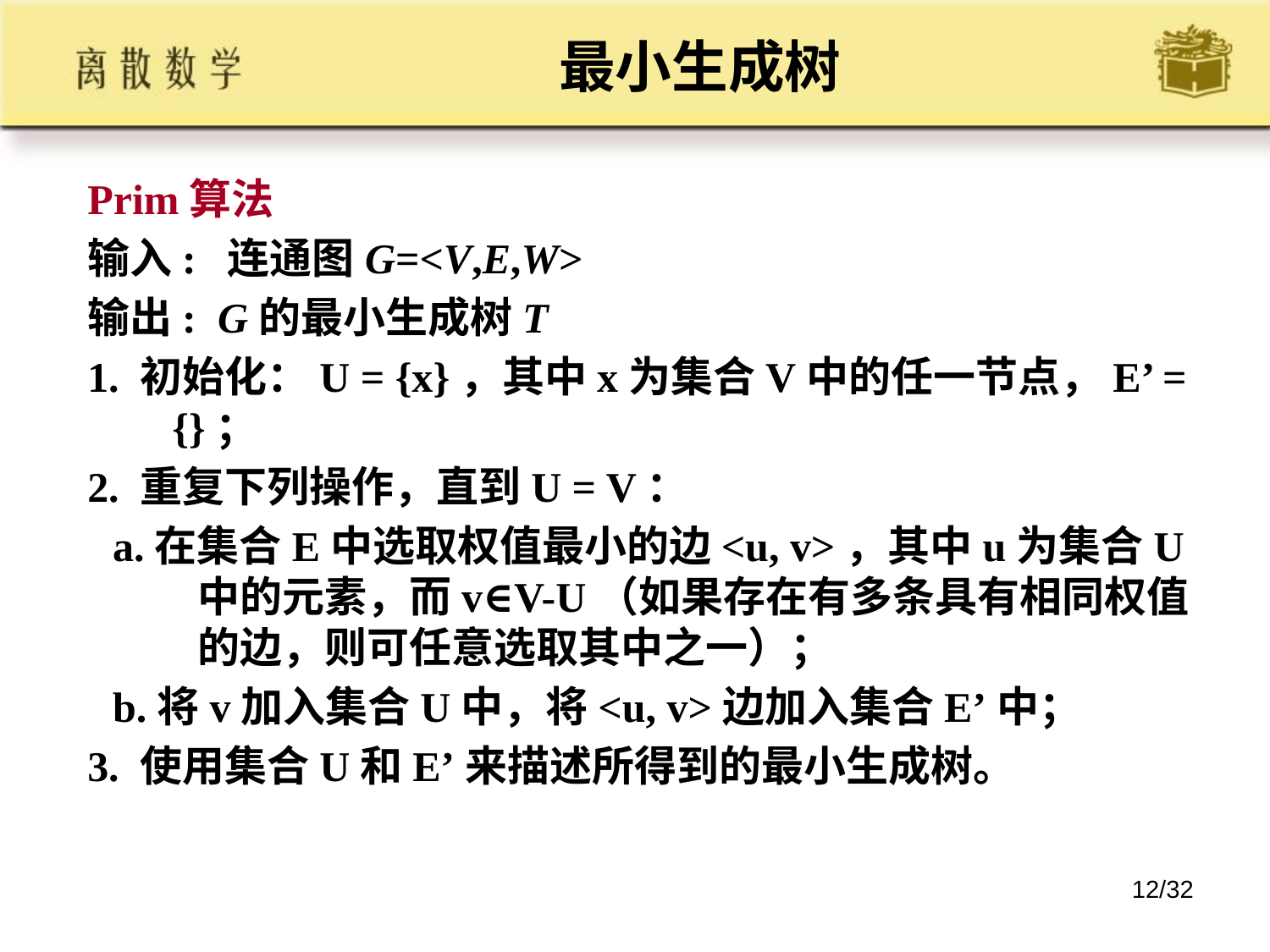

# 最小生成树
Prim算法
输入:  连通图G=<V,E,W>
输出:  G的最小生成树T
1. 初始化：U = {x}，其中x为集合V中的任一节点，E’ = {}；
2. 重复下列操作，直到U = V：
a.在集合E中选取权值最小的边<u, v>，其中u为集合U中的元素，而v∈V-U（如果存在有多条具有相同权值的边，则可任意选取其中之一）；
b.将v加入集合U中，将<u, v>边加入集合E’中；
3. 使用集合U和E’来描述所得到的最小生成树。
12/32